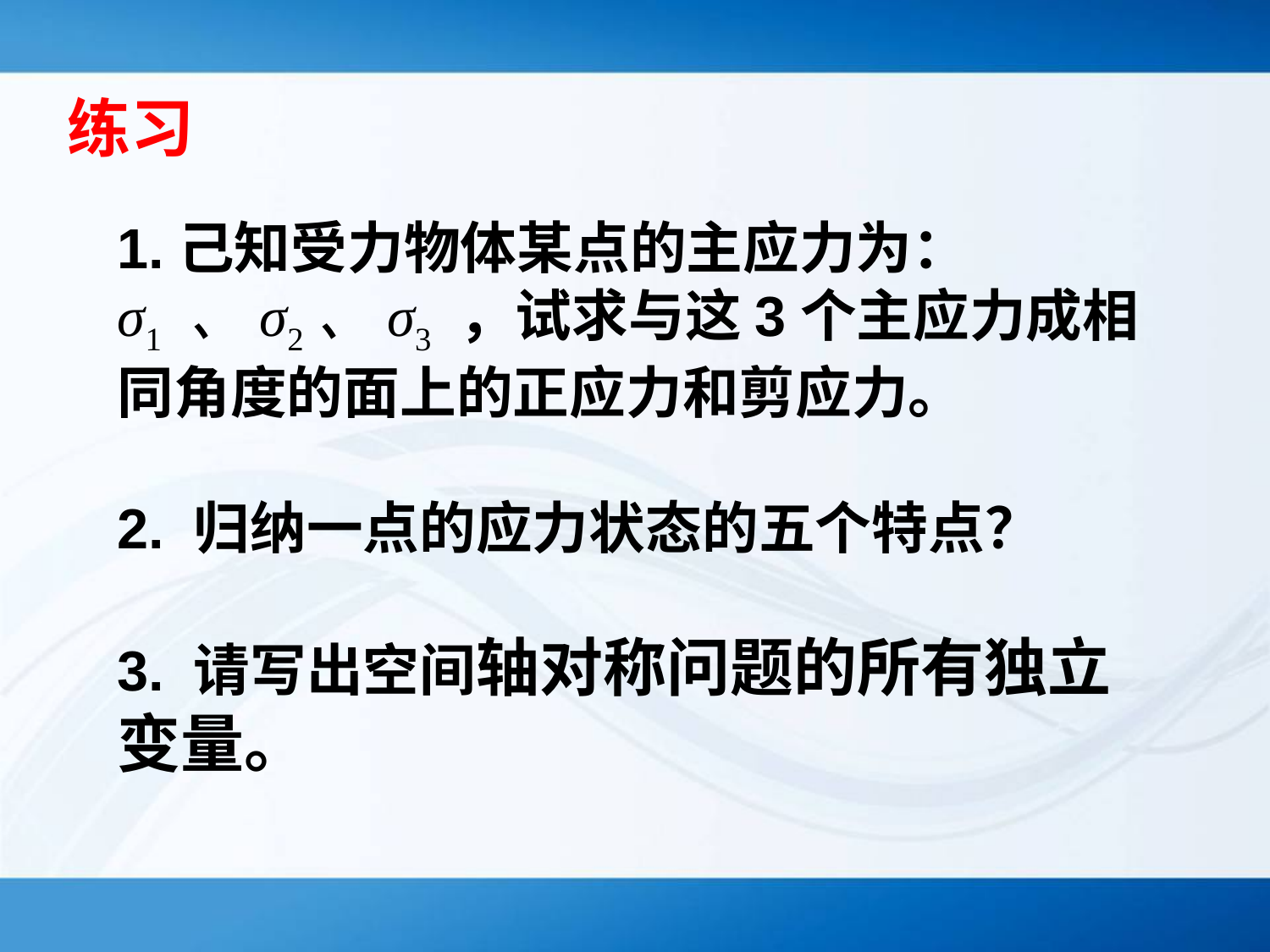

练习
1.己知受力物体某点的主应力为：σ1 、σ2、σ3 ，试求与这3个主应力成相同角度的面上的正应力和剪应力。

2. 归纳一点的应力状态的五个特点？

3. 请写出空间轴对称问题的所有独立变量。